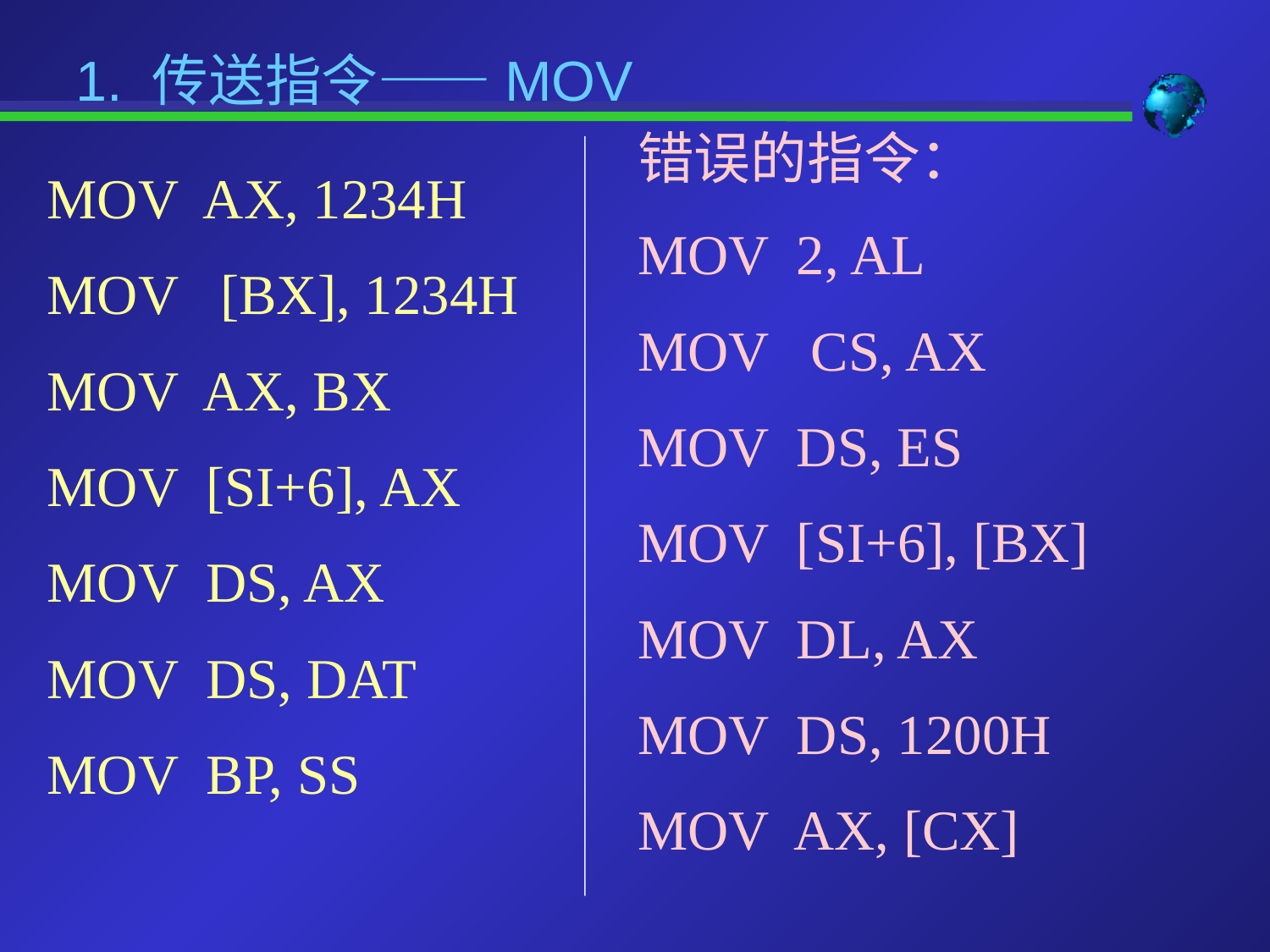

# 1. 传送指令——MOV
错误的指令：
MOV  2, AL
MOV   CS, AX
MOV  DS, ES
MOV  [SI+6], [BX]
MOV  DL, AX
MOV  DS, 1200H
MOV  AX, [CX]

MOV  AX, 1234H
MOV   [BX], 1234H
MOV  AX, BX
MOV  [SI+6], AX
MOV  DS, AX
MOV  DS, DAT
MOV  BP, SS
8